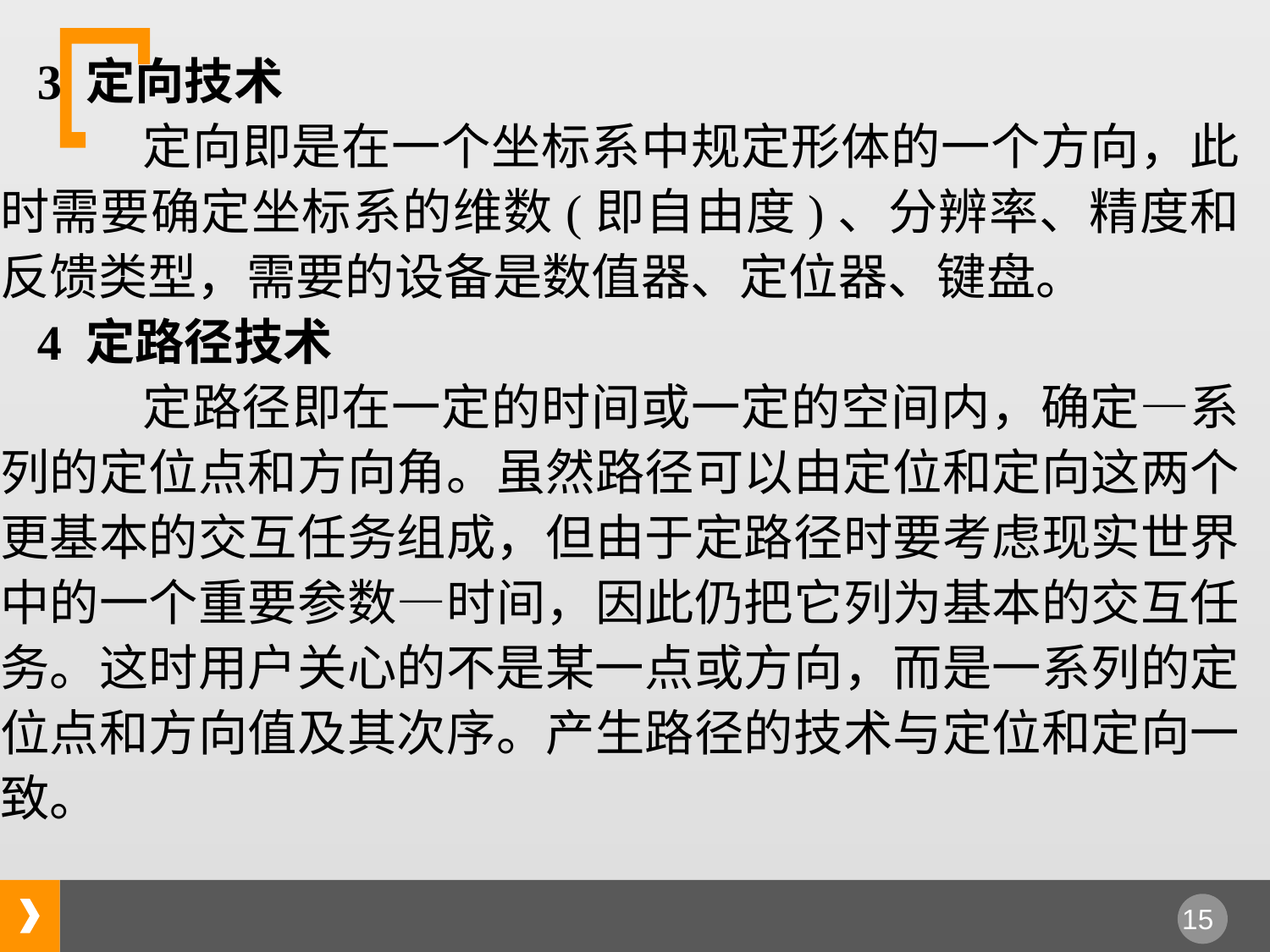

3 定向技术
        定向即是在一个坐标系中规定形体的一个方向，此时需要确定坐标系的维数(即自由度)、分辨率、精度和反馈类型，需要的设备是数值器、定位器、键盘。
4 定路径技术
        定路径即在一定的时间或一定的空间内，确定—系列的定位点和方向角。虽然路径可以由定位和定向这两个更基本的交互任务组成，但由于定路径时要考虑现实世界中的一个重要参数—时间，因此仍把它列为基本的交互任务。这时用户关心的不是某一点或方向，而是一系列的定位点和方向值及其次序。产生路径的技术与定位和定向一致。